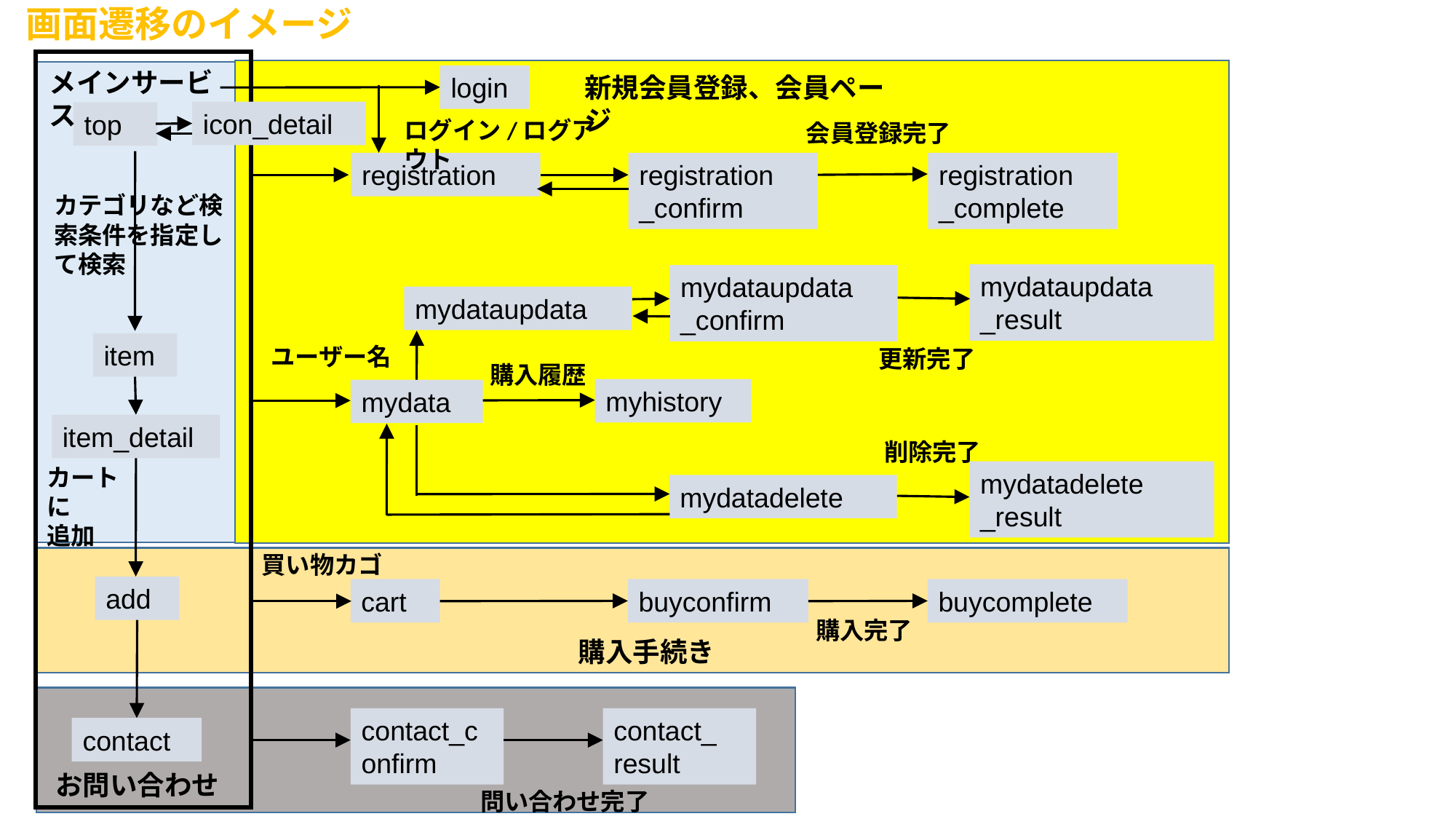

画面遷移のイメージ

メインサービス

login
新規会員登録、会員ページ
icon_detail
top
ログイン/ログアウト
会員登録完了
registration
_complete
registration
registration
_confirm
カテゴリなど検索条件を指定して検索
mydataupdata
_result
mydataupdata
_confirm
mydataupdata
item
ユーザー名
更新完了
購入履歴
myhistory
mydata
item_detail
削除完了
カートに
追加
mydatadelete
_result
mydatadelete
買い物カゴ

add
cart
buyconfirm
buycomplete
購入完了
購入手続き

contact_
result
contact_confirm
contact
お問い合わせ
問い合わせ完了